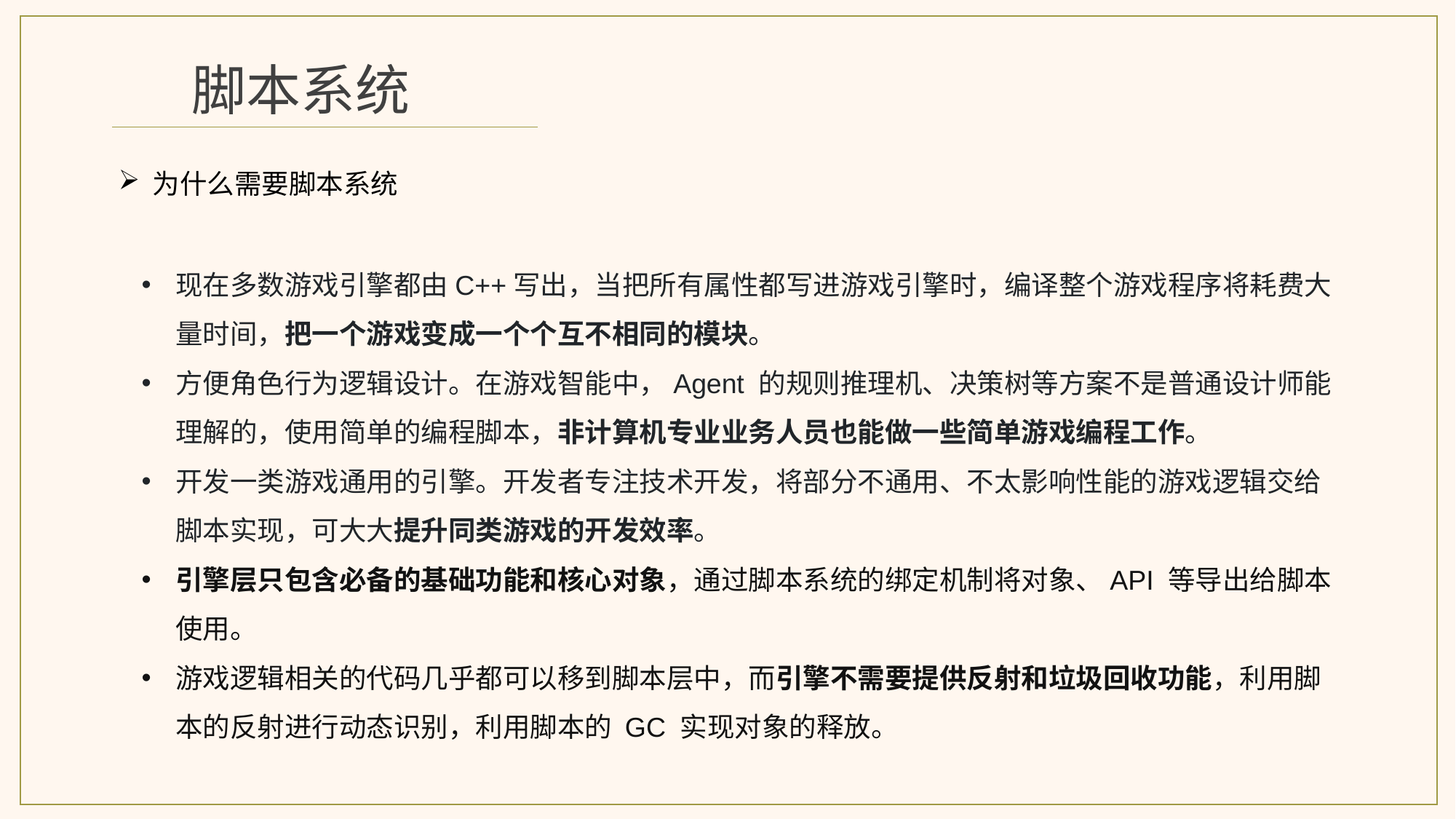

脚本系统
为什么需要脚本系统
现在多数游戏引擎都由C++写出，当把所有属性都写进游戏引擎时，编译整个游戏程序将耗费大量时间，把一个游戏变成一个个互不相同的模块。
方便角色行为逻辑设计。在游戏智能中，Agent 的规则推理机、决策树等方案不是普通设计师能理解的，使用简单的编程脚本，非计算机专业业务人员也能做一些简单游戏编程工作。
开发一类游戏通用的引擎。开发者专注技术开发，将部分不通用、不太影响性能的游戏逻辑交给脚本实现，可大大提升同类游戏的开发效率。
引擎层只包含必备的基础功能和核心对象，通过脚本系统的绑定机制将对象、API 等导出给脚本使用。
游戏逻辑相关的代码几乎都可以移到脚本层中，而引擎不需要提供反射和垃圾回收功能，利用脚本的反射进行动态识别，利用脚本的 GC 实现对象的释放。